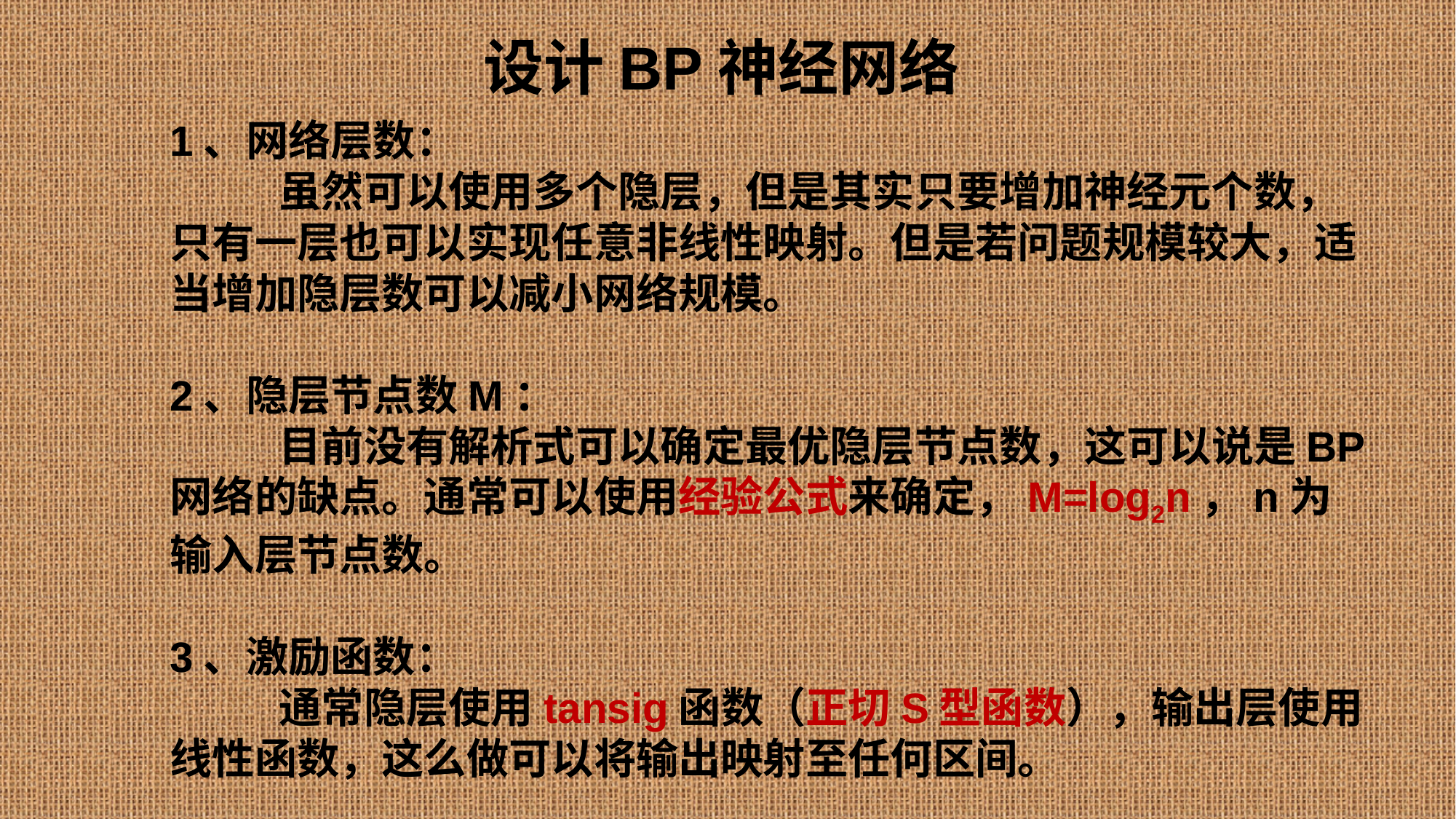

设计BP神经网络
1、网络层数：
	虽然可以使用多个隐层，但是其实只要增加神经元个数，只有一层也可以实现任意非线性映射。但是若问题规模较大，适当增加隐层数可以减小网络规模。

2、隐层节点数M：
	目前没有解析式可以确定最优隐层节点数，这可以说是BP网络的缺点。通常可以使用经验公式来确定，M=log2n，n为输入层节点数。

3、激励函数：
	通常隐层使用tansig函数（正切S型函数），输出层使用线性函数，这么做可以将输出映射至任何区间。